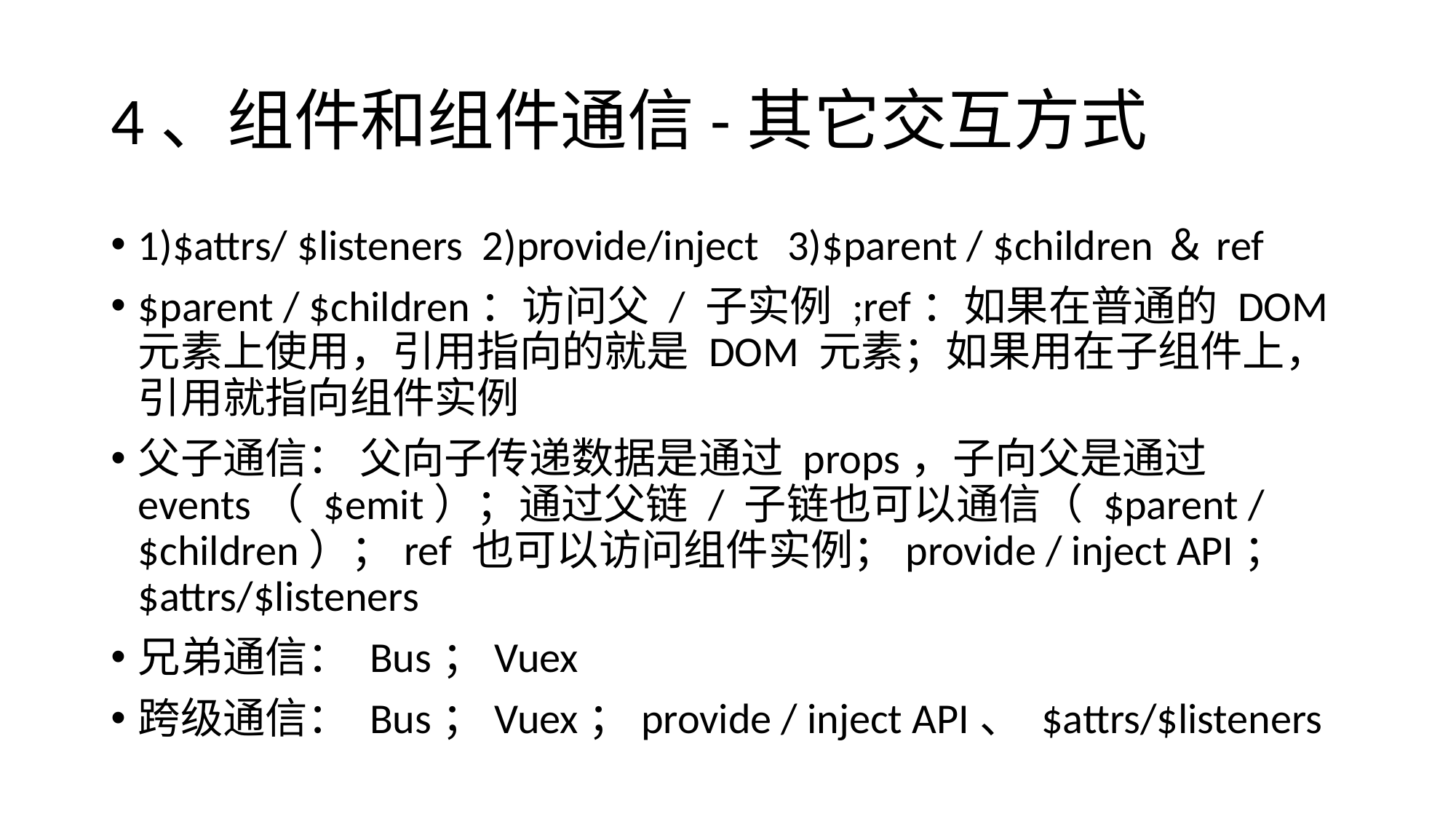

# 4、组件和组件通信-其它交互方式
1)$attrs/ $listeners  2)provide/inject   3)$parent / $children＆ref
$parent / $children：访问父 / 子实例 ;ref：如果在普通的 DOM 元素上使用，引用指向的就是 DOM 元素；如果用在子组件上，引用就指向组件实例
父子通信： 父向子传递数据是通过 props，子向父是通过 events（ $emit）；通过父链 / 子链也可以通信（ $parent / $children）；ref 也可以访问组件实例；provide / inject API； $attrs/$listeners
兄弟通信： Bus；Vuex
跨级通信： Bus；Vuex；provide / inject API、 $attrs/$listeners